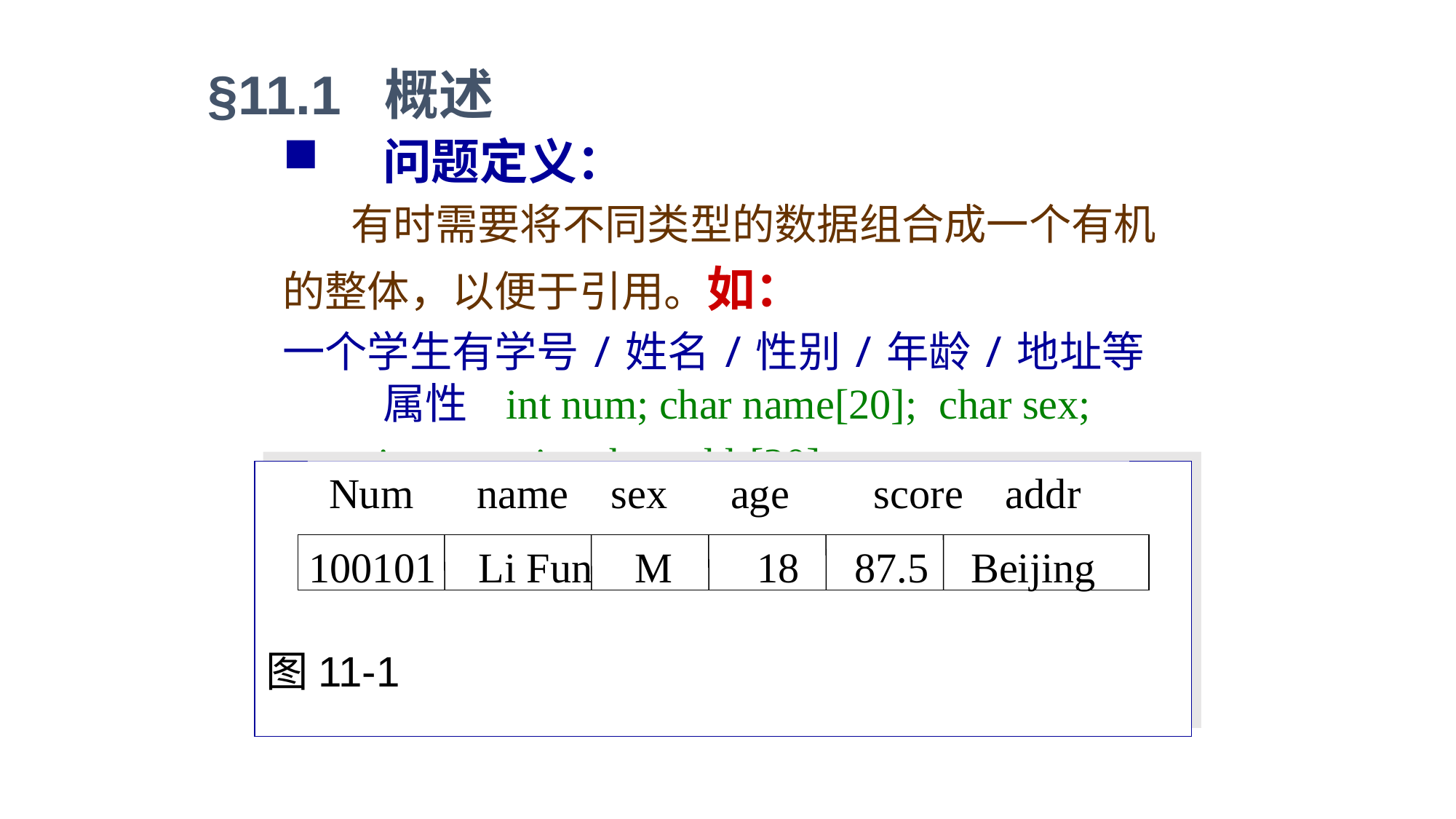

§11.1  概述
问题定义：
      有时需要将不同类型的数据组合成一个有机
的整体，以便于引用。如：
一个学生有学号/姓名/性别/年龄/地址等属性   int num; char name[20];	 char sex;
         int age;   int char addr[30];

图11-1
 Num      name    sex      age        score    addr
100101    Li Fun    M        18    	87.5    Beijing

  应当把它们组织成一个组合项，在一个组合
项中包含若干个类型不同（当然也可以相同）
的数据项。